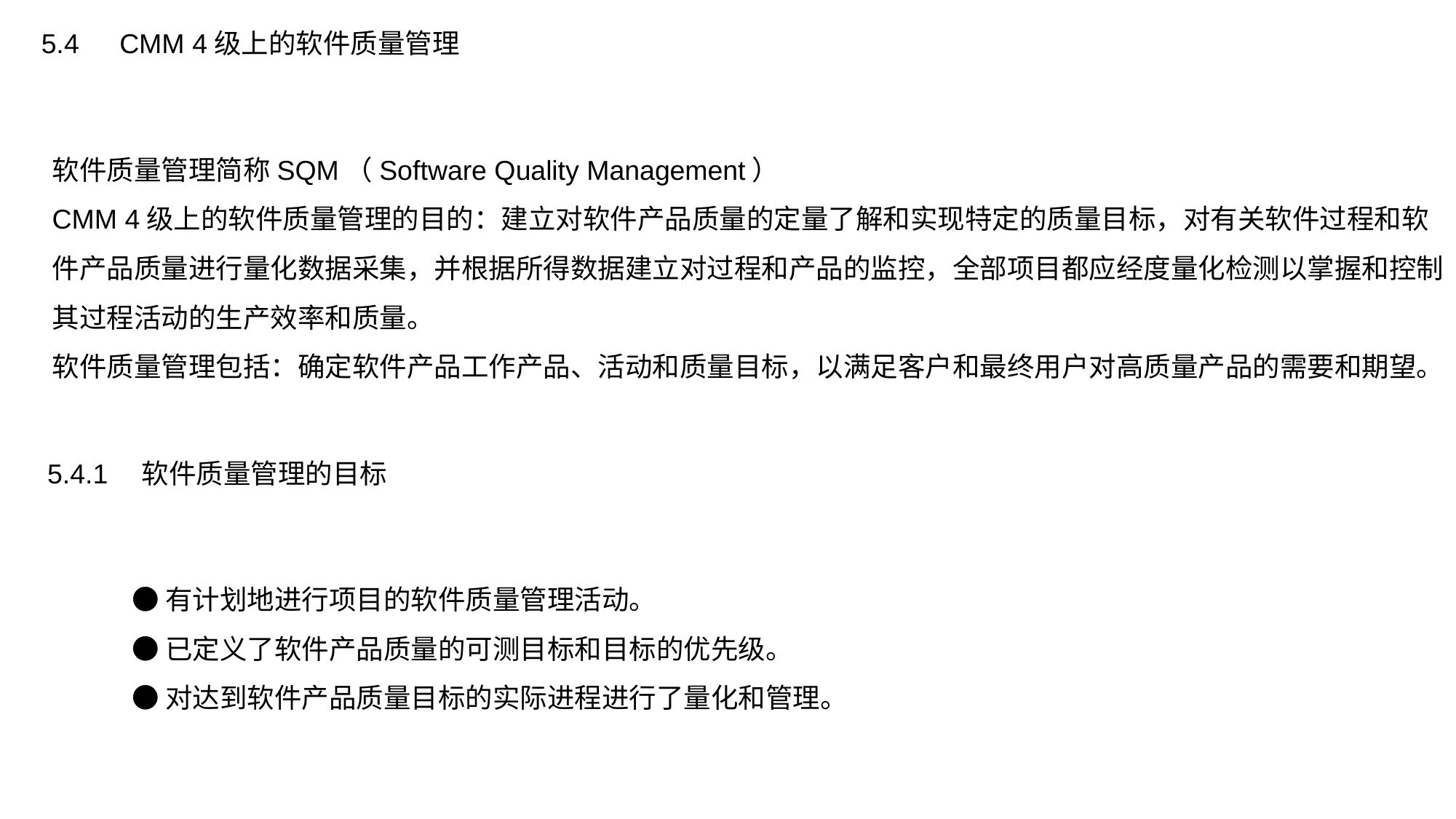

5.4　CMM 4级上的软件质量管理
软件质量管理简称SQM（Software Quality Management）
CMM 4级上的软件质量管理的目的：建立对软件产品质量的定量了解和实现特定的质量目标，对有关软件过程和软件产品质量进行量化数据采集，并根据所得数据建立对过程和产品的监控，全部项目都应经度量化检测以掌握和控制其过程活动的生产效率和质量。
软件质量管理包括：确定软件产品工作产品、活动和质量目标，以满足客户和最终用户对高质量产品的需要和期望。
5.4.1　软件质量管理的目标
●有计划地进行项目的软件质量管理活动。
●已定义了软件产品质量的可测目标和目标的优先级。
●对达到软件产品质量目标的实际进程进行了量化和管理。